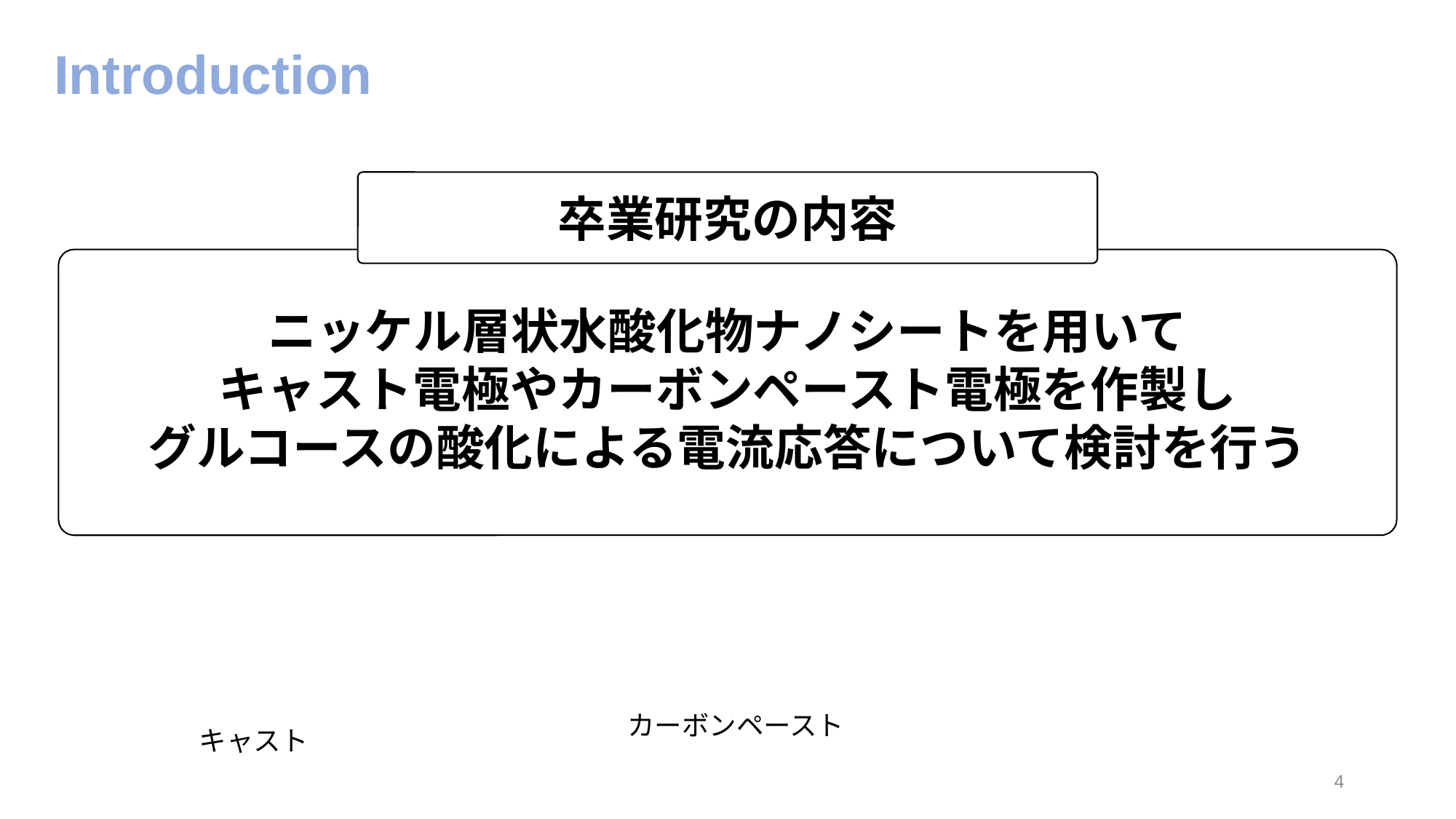

# Introduction
卒業研究の内容

ニッケル層状水酸化物ナノシートを用いて
キャスト電極やカーボンペースト電極を作製し
グルコースの酸化による電流応答について検討を行う
カーボンペースト
キャスト
4